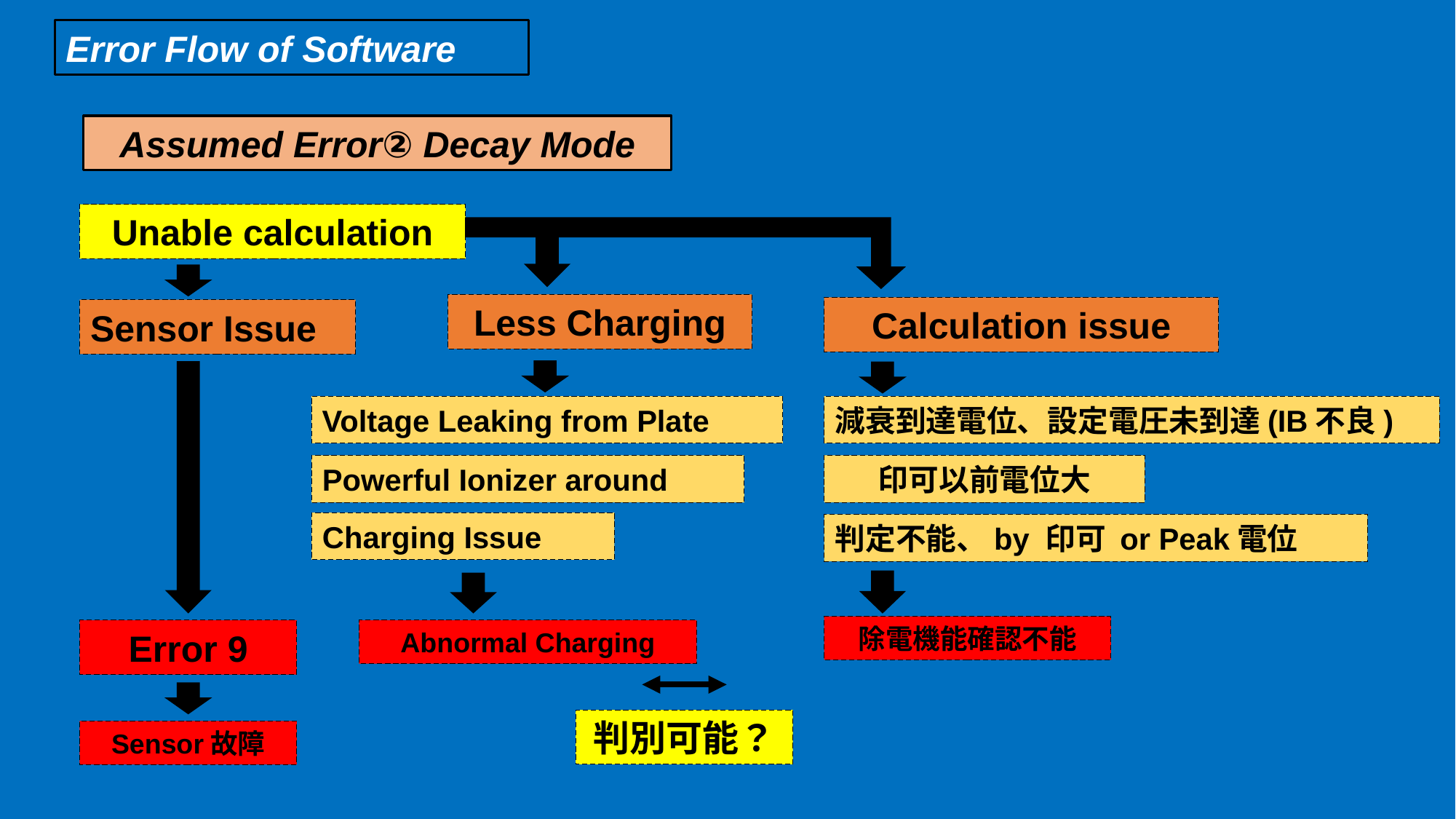

Error Flow of Software
Assumed Error② Decay Mode
Unable calculation

Less Charging
Calculation issue
Sensor Issue

Voltage Leaking from Plate
減衰到達電位、設定電圧未到達(IB不良)
Powerful Ionizer around
印可以前電位大
Charging Issue
判定不能、by 印可 or Peak電位

除電機能確認不能
Error 9
Abnormal Charging

判別可能？
Sensor故障